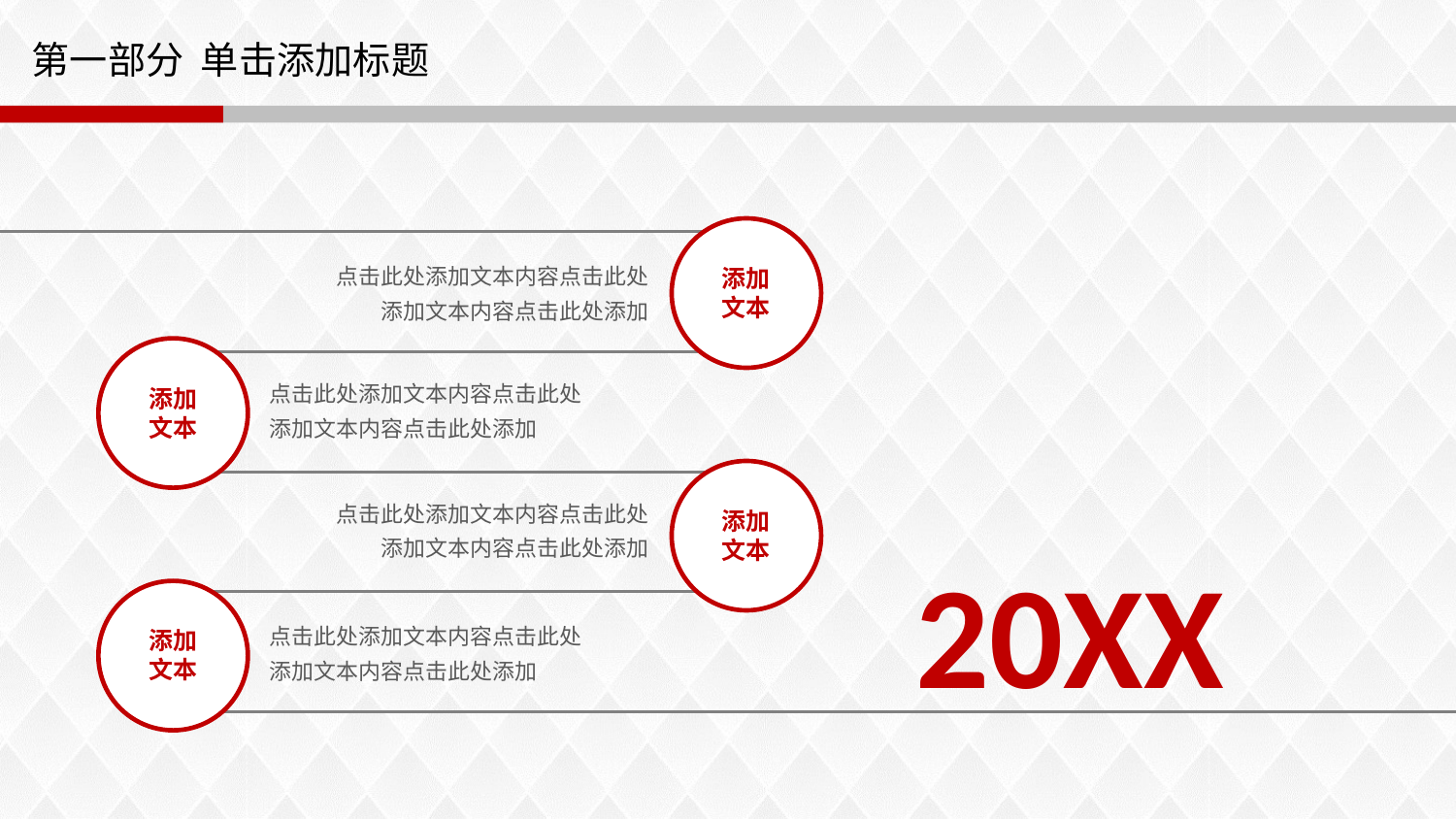

# 第一部分  单击添加标题

添加
文本
点击此处添加文本内容点击此处添加文本内容点击此处添加

添加
文本
点击此处添加文本内容点击此处添加文本内容点击此处添加

添加
文本
点击此处添加文本内容点击此处添加文本内容点击此处添加
20XX

添加
文本
点击此处添加文本内容点击此处添加文本内容点击此处添加